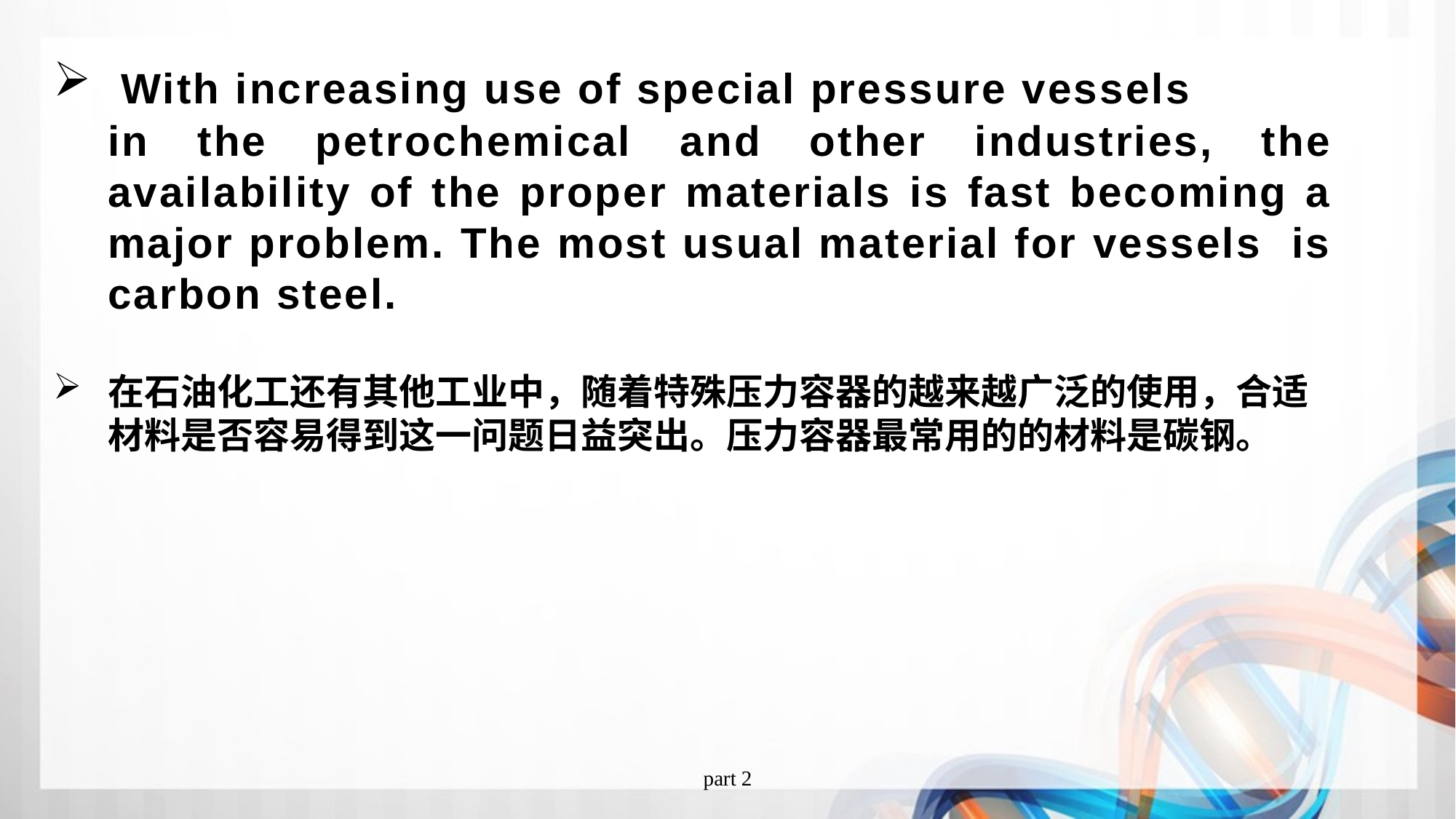

With increasing use of special pressure vessels
in the petrochemical and other industries, the availability of the proper materials is fast becoming a major problem. The most usual material for vessels  is carbon steel.

在石油化工还有其他工业中，随着特殊压力容器的越来越广泛的使用，合适材料是否容易得到这一问题日益突出。压力容器最常用的的材料是碳钢。

part 2